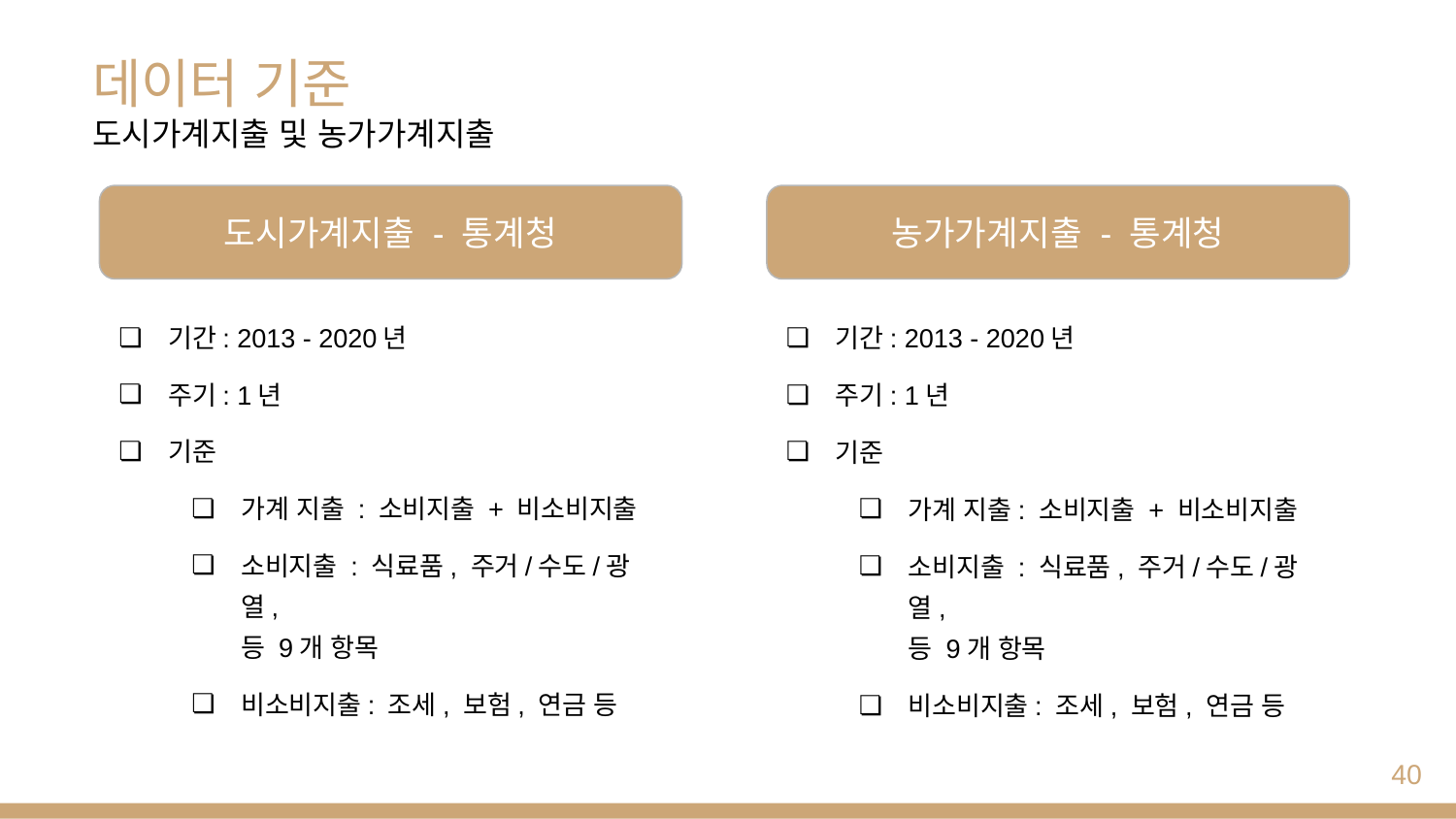

# 데이터 기준
도시가계지출 및 농가가계지출
도시가계지출 - 통계청
농가가계지출 - 통계청
기간: 2013 - 2020년
주기: 1년
기준
가계 지출 : 소비지출 + 비소비지출
소비지출 : 식료품, 주거/수도/광열,
등 9개 항목
비소비지출: 조세, 보험, 연금 등
기간: 2013 - 2020년
주기: 1년
기준
가계 지출: 소비지출 + 비소비지출
소비지출 : 식료품, 주거/수도/광열,
등 9개 항목
비소비지출: 조세, 보험, 연금 등
40